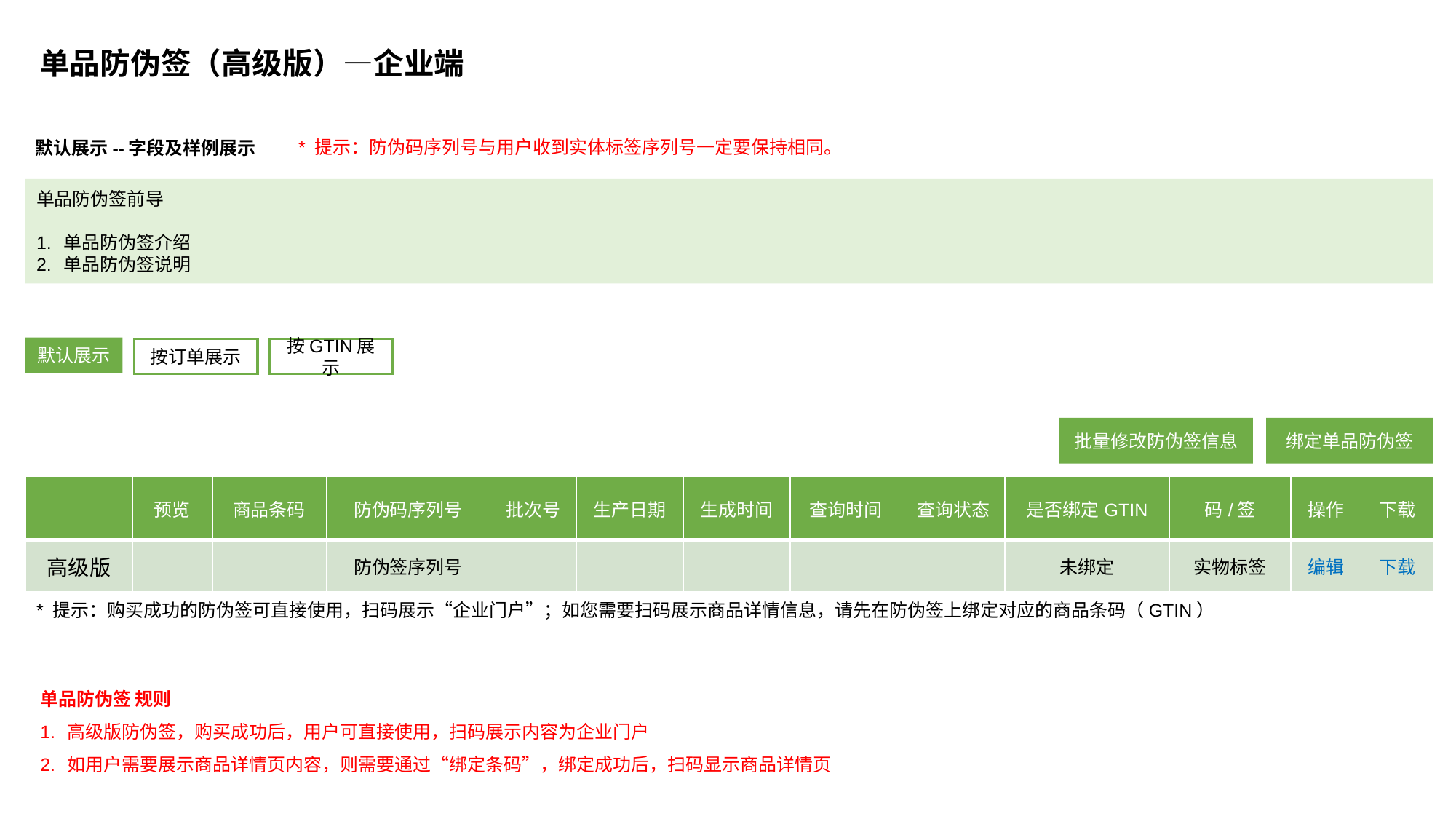

单品防伪签（高级版）—企业端
* 提示：防伪码序列号与用户收到实体标签序列号一定要保持相同。
默认展示--字段及样例展示
单品防伪签前导

单品防伪签介绍
单品防伪签说明
默认展示
按订单展示
按GTIN展示
批量修改防伪签信息
绑定单品防伪签
|  | 预览 | 商品条码 | 防伪码序列号 | 批次号 | 生产日期 | 生成时间 | 查询时间 | 查询状态 | 是否绑定GTIN | 码/签 | 操作 | 下载 |
| --- | --- | --- | --- | --- | --- | --- | --- | --- | --- | --- | --- | --- |
| 高级版 |  |  | 防伪签序列号 |  |  |  |  |  | 未绑定 | 实物标签 | 编辑 | 下载 |
* 提示：购买成功的防伪签可直接使用，扫码展示“企业门户”；如您需要扫码展示商品详情信息，请先在防伪签上绑定对应的商品条码（GTIN）
单品防伪签 规则
高级版防伪签，购买成功后，用户可直接使用，扫码展示内容为企业门户
如用户需要展示商品详情页内容，则需要通过“绑定条码”，绑定成功后，扫码显示商品详情页